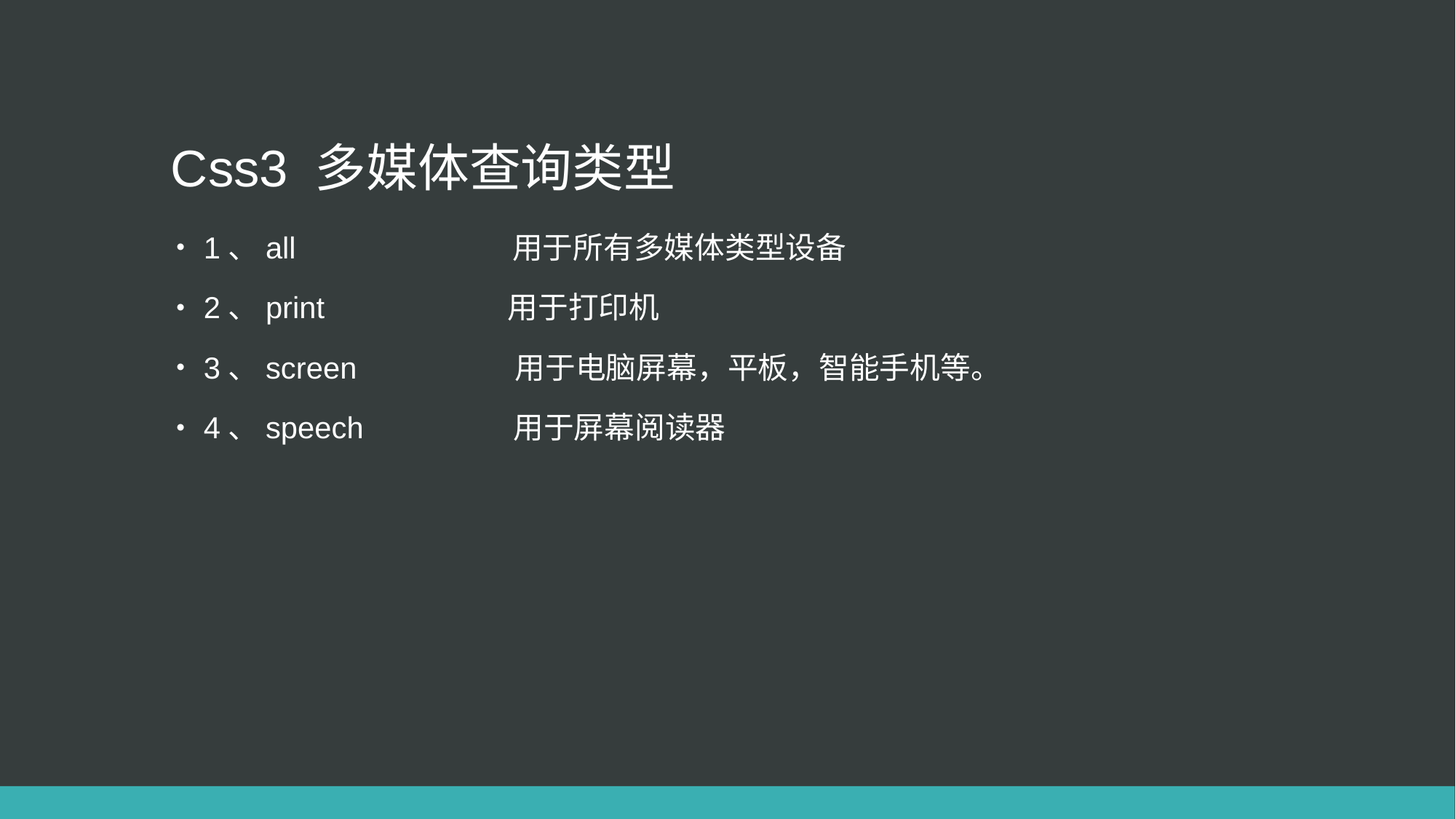

# Css3 多媒体查询类型
1、all                         用于所有多媒体类型设备
2、print                     用于打印机
3、screen                  用于电脑屏幕，平板，智能手机等。
4、speech                 用于屏幕阅读器